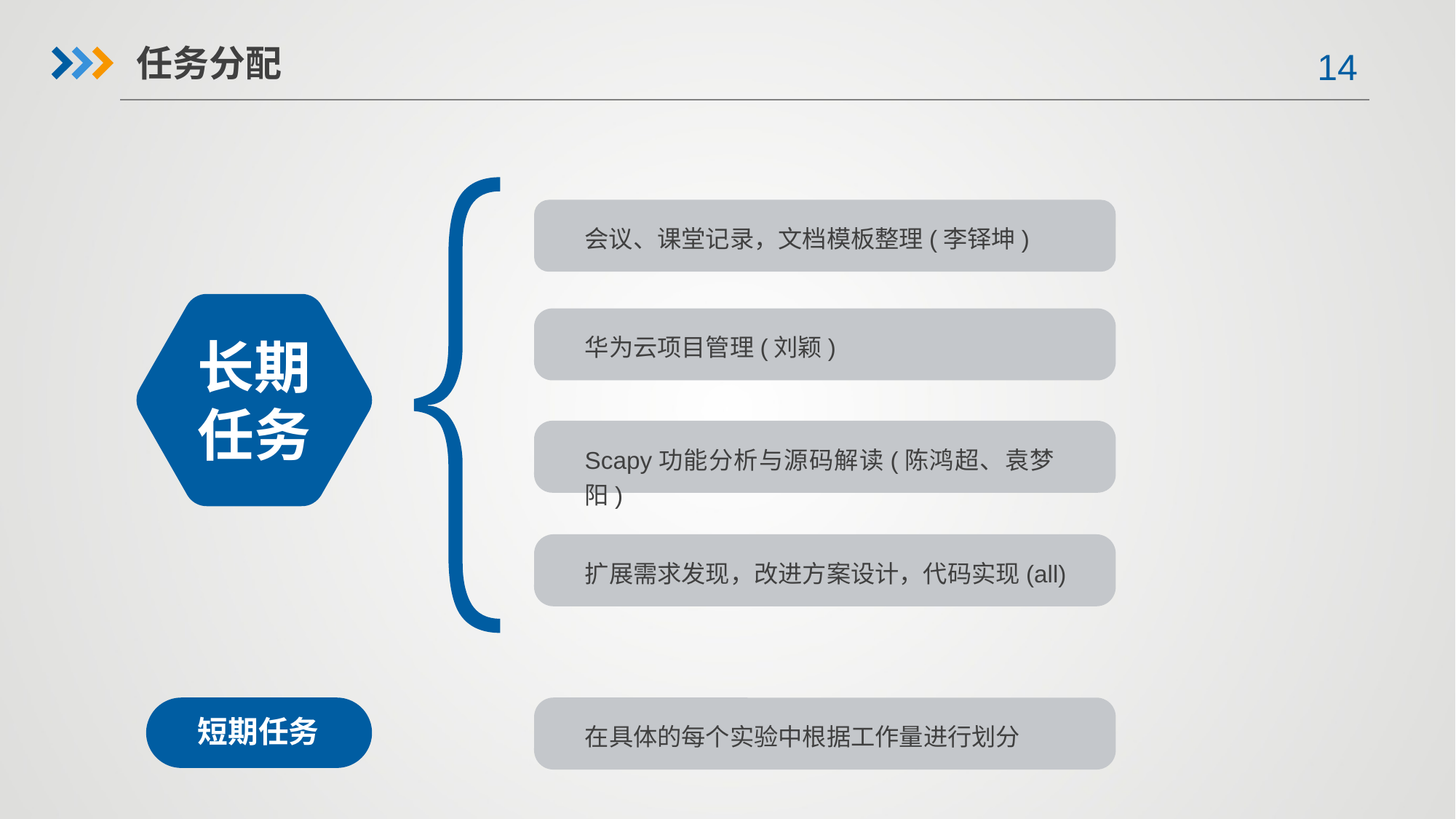

任务分配

会议、课堂记录，文档模板整理(李铎坤)

华为云项目管理(刘颖)
长期任务

Scapy功能分析与源码解读(陈鸿超、袁梦阳)

扩展需求发现，改进方案设计，代码实现(all)

短期任务
在具体的每个实验中根据工作量进行划分